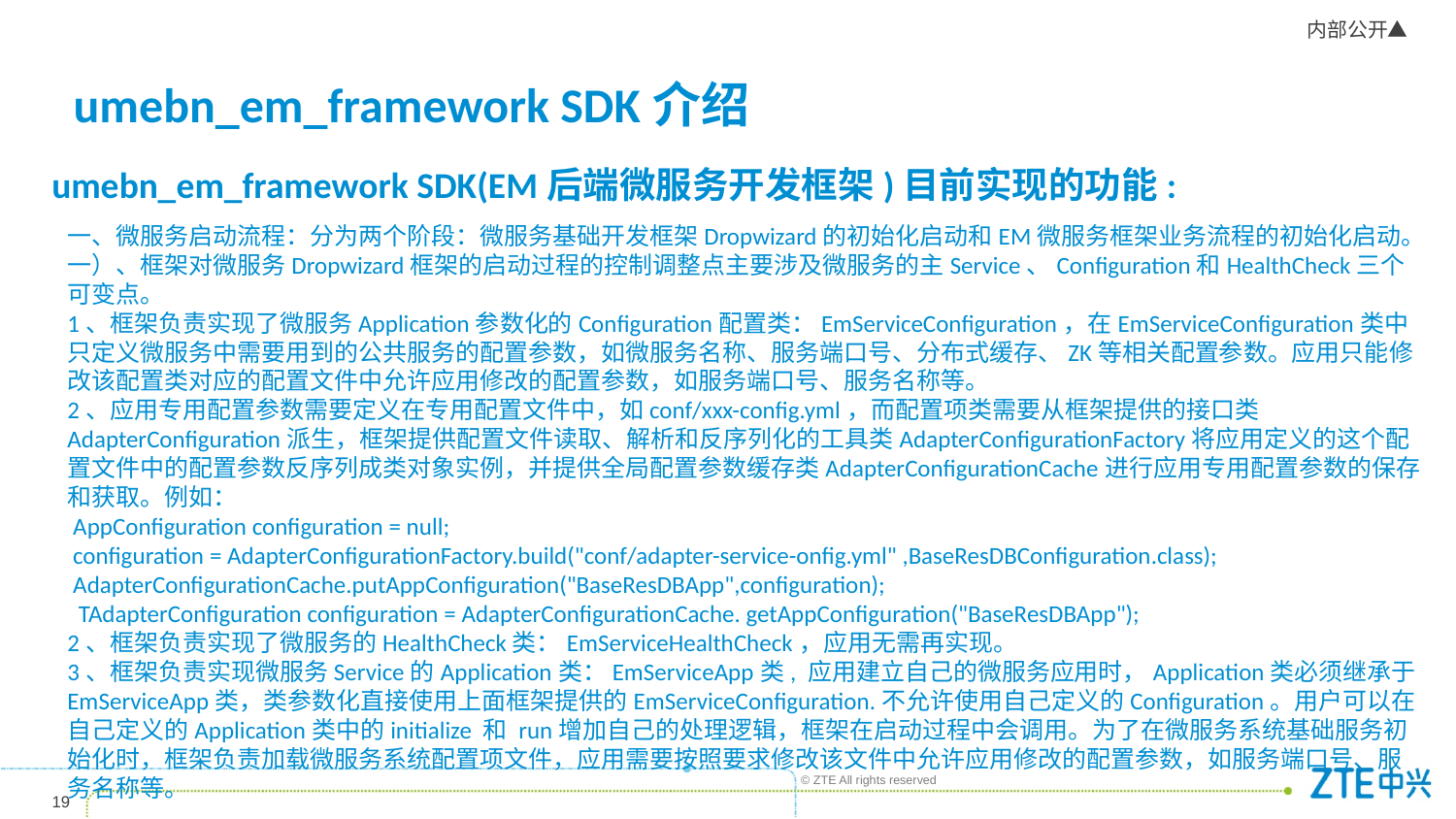

umebn_em_framework SDK介绍
umebn_em_framework SDK(EM后端微服务开发框架)目前实现的功能:
一、微服务启动流程：分为两个阶段：微服务基础开发框架Dropwizard的初始化启动和EM微服务框架业务流程的初始化启动。
一）、框架对微服务Dropwizard框架的启动过程的控制调整点主要涉及微服务的主Service、Configuration和HealthCheck三个可变点。
1、框架负责实现了微服务Application参数化的Configuration配置类：EmServiceConfiguration，在EmServiceConfiguration类中只定义微服务中需要用到的公共服务的配置参数，如微服务名称、服务端口号、分布式缓存、ZK等相关配置参数。应用只能修改该配置类对应的配置文件中允许应用修改的配置参数，如服务端口号、服务名称等。
2、应用专用配置参数需要定义在专用配置文件中，如conf/xxx-config.yml，而配置项类需要从框架提供的接口类AdapterConfiguration派生，框架提供配置文件读取、解析和反序列化的工具类AdapterConfigurationFactory将应用定义的这个配置文件中的配置参数反序列成类对象实例，并提供全局配置参数缓存类AdapterConfigurationCache进行应用专用配置参数的保存和获取。例如：
 AppConfiguration configuration = null;
 configuration = AdapterConfigurationFactory.build("conf/adapter-service-onfig.yml" ,BaseResDBConfiguration.class);
 AdapterConfigurationCache.putAppConfiguration("BaseResDBApp",configuration);
  TAdapterConfiguration configuration = AdapterConfigurationCache. getAppConfiguration("BaseResDBApp");
2、框架负责实现了微服务的HealthCheck类：EmServiceHealthCheck，应用无需再实现。
3、框架负责实现微服务Service的Application类：EmServiceApp类, 应用建立自己的微服务应用时，Application类必须继承于EmServiceApp类，类参数化直接使用上面框架提供的EmServiceConfiguration.不允许使用自己定义的Configuration。用户可以在自己定义的Application类中的initialize 和 run增加自己的处理逻辑，框架在启动过程中会调用。为了在微服务系统基础服务初始化时，框架负责加载微服务系统配置项文件，应用需要按照要求修改该文件中允许应用修改的配置参数，如服务端口号、服务名称等。